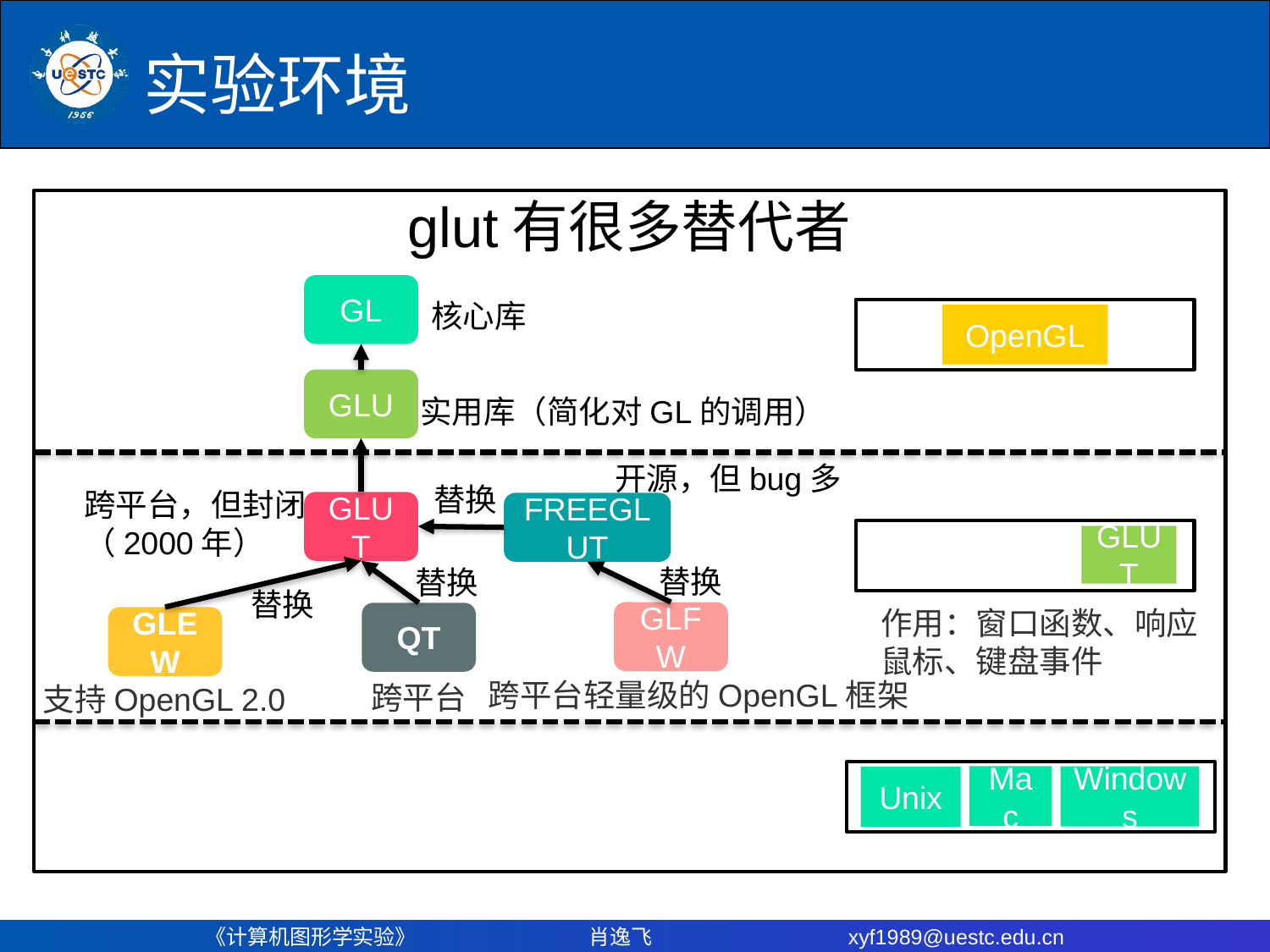

实验环境
# glut有很多替代者

GL
核心库

OpenGL
GLU
实用库（简化对GL的调用）
开源，但bug多
替换
跨平台，但封闭
（2000年）
GLUT
FREEGLUT

GLUT
替换
替换
替换
作用：窗口函数、响应鼠标、键盘事件
GLFW
QT
GLEW
跨平台轻量级的OpenGL框架
跨平台
支持OpenGL 2.0

Mac
Windows
Unix